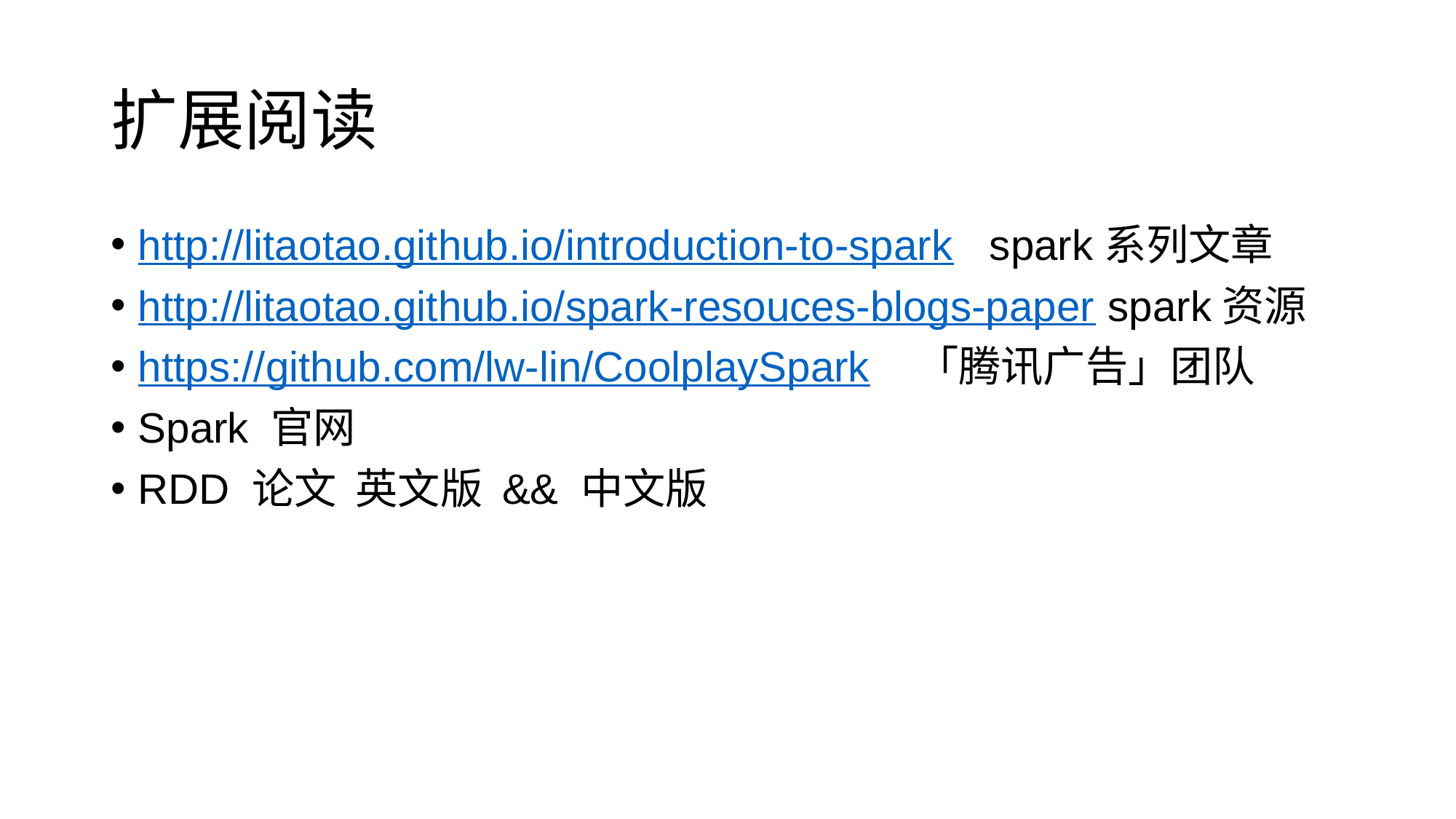

# 扩展阅读
http://litaotao.github.io/introduction-to-spark   spark系列文章
http://litaotao.github.io/spark-resouces-blogs-paper spark资源
https://github.com/lw-lin/CoolplaySpark   「腾讯广告」团队
Spark 官网
RDD 论文  英文版 && 中文版